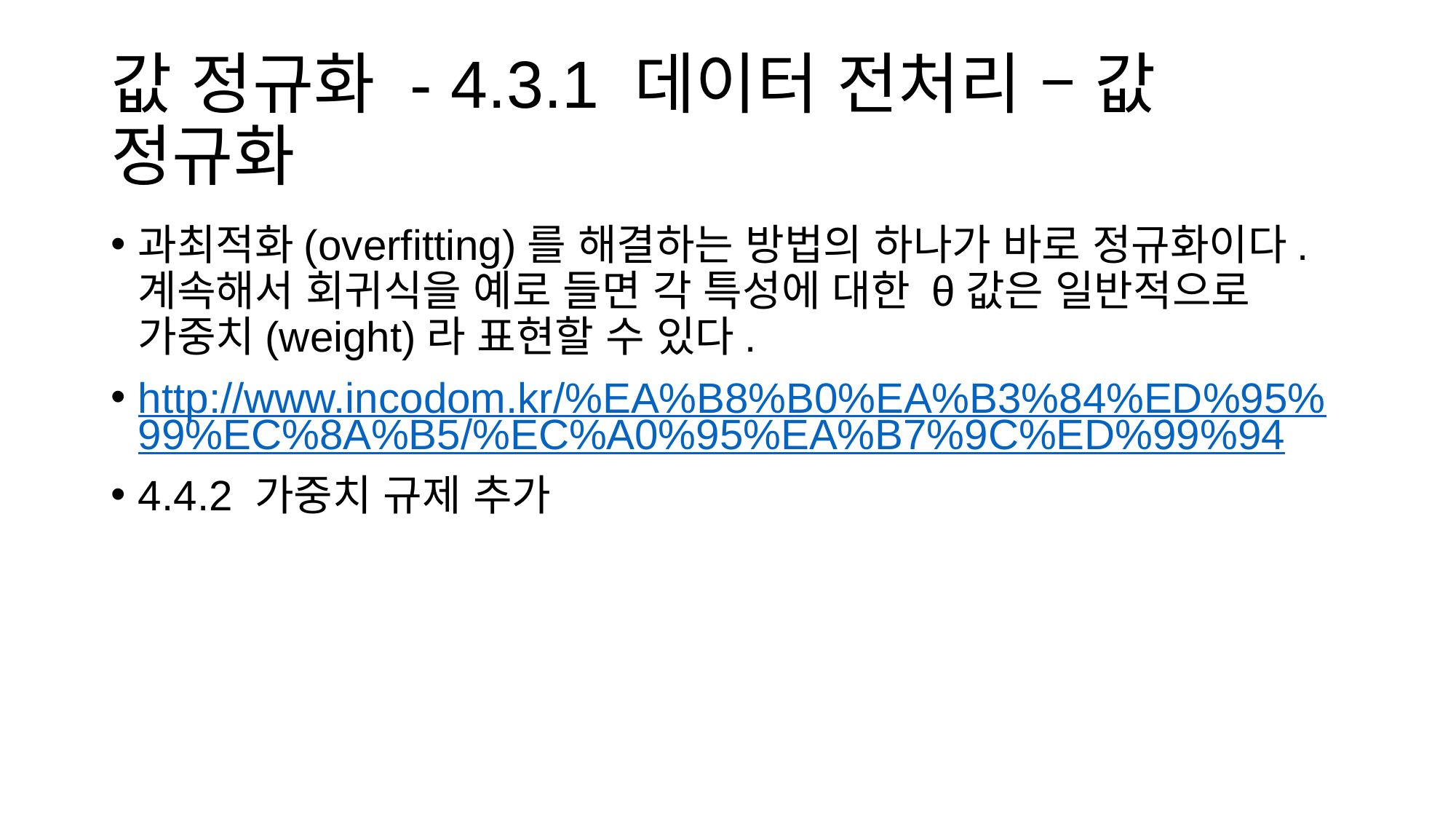

# 값 정규화 - 4.3.1 데이터 전처리 – 값 정규화
과최적화(overfitting)를 해결하는 방법의 하나가 바로 정규화이다. 계속해서 회귀식을 예로 들면 각 특성에 대한 θ값은 일반적으로 가중치(weight)라 표현할 수 있다.
http://www.incodom.kr/%EA%B8%B0%EA%B3%84%ED%95%99%EC%8A%B5/%EC%A0%95%EA%B7%9C%ED%99%94
4.4.2 가중치 규제 추가